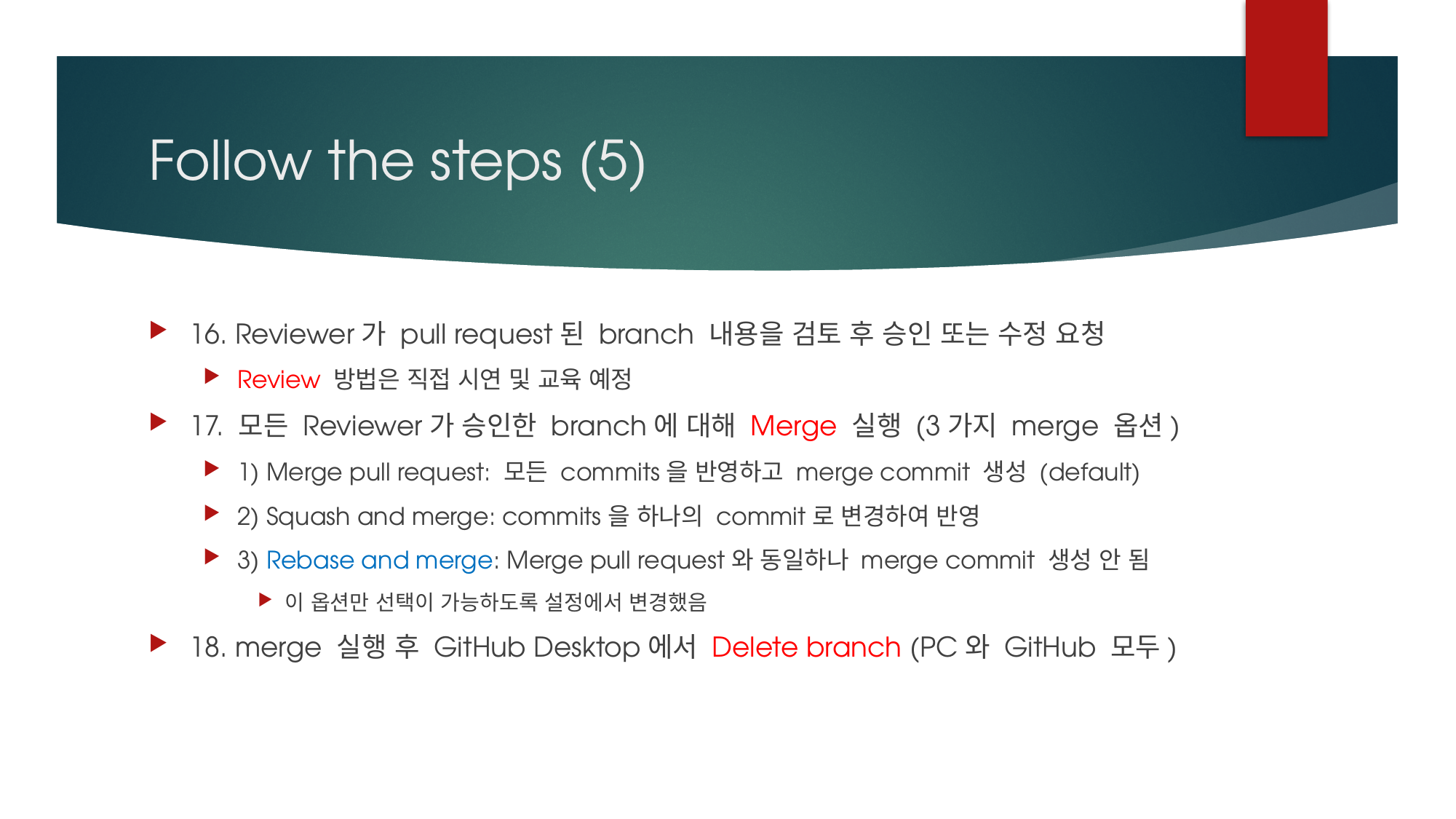

# Follow the steps (5)
16. Reviewer가 pull request된 branch 내용을 검토 후 승인 또는 수정 요청
Review 방법은 직접 시연 및 교육 예정
17. 모든 Reviewer가 승인한 branch에 대해 Merge 실행 (3가지 merge 옵션)
1) Merge pull request: 모든 commits을 반영하고 merge commit 생성 (default)
2) Squash and merge: commits을 하나의 commit로 변경하여 반영
3) Rebase and merge: Merge pull request와 동일하나 merge commit 생성 안 됨
이 옵션만 선택이 가능하도록 설정에서 변경했음
18. merge 실행 후 GitHub Desktop에서 Delete branch (PC와 GitHub 모두)